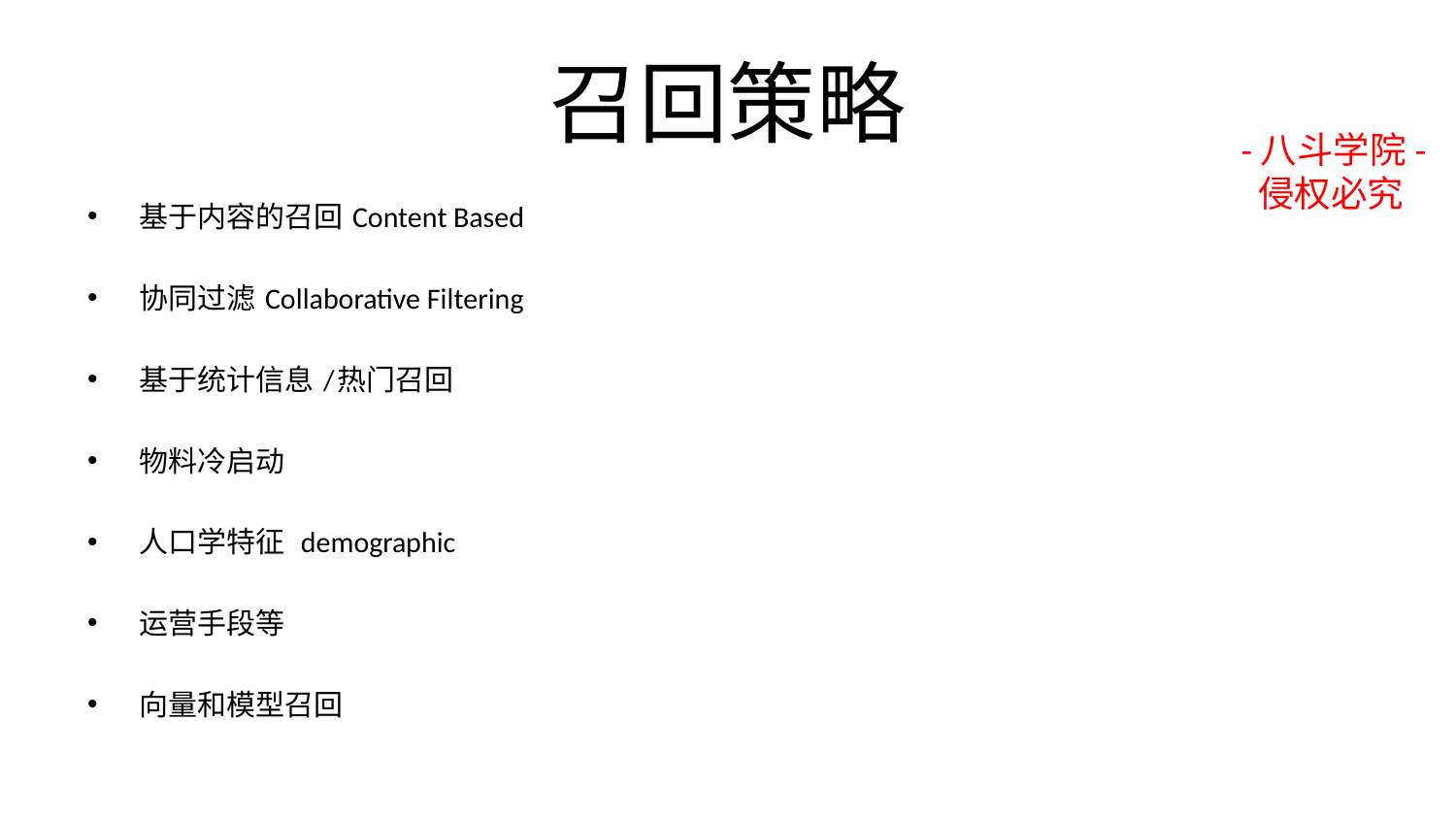

# 召回策略
-八斗学院-
 侵权必究
基于内容的召回 Content Based

协同过滤 Collaborative Filtering

基于统计信息 /热门召回

物料冷启动

人口学特征  demographic

运营手段等

向量和模型召回